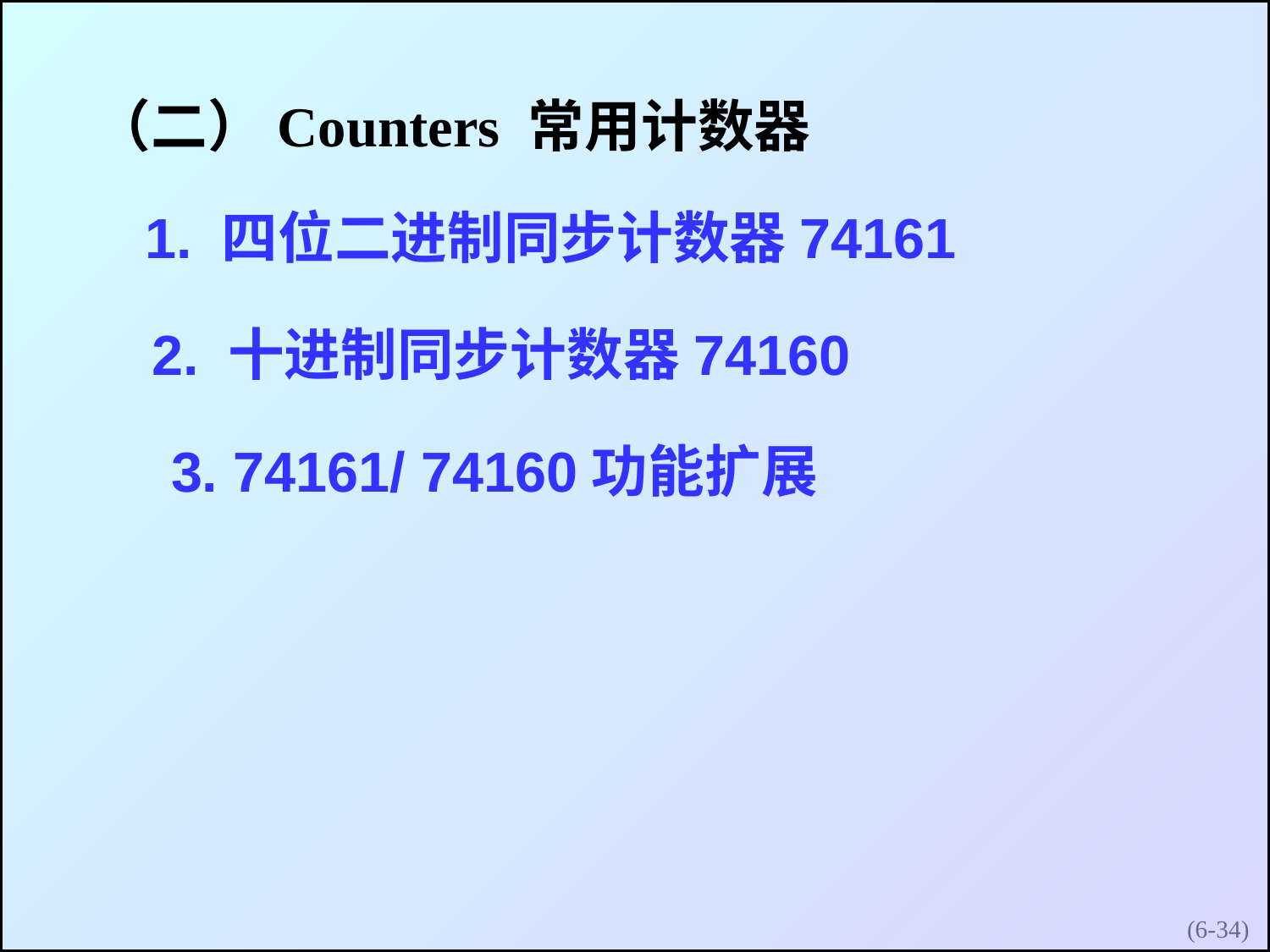

（二）Counters 常用计数器
1. 四位二进制同步计数器74161
2. 十进制同步计数器74160
3. 74161/ 74160功能扩展
(6-34)